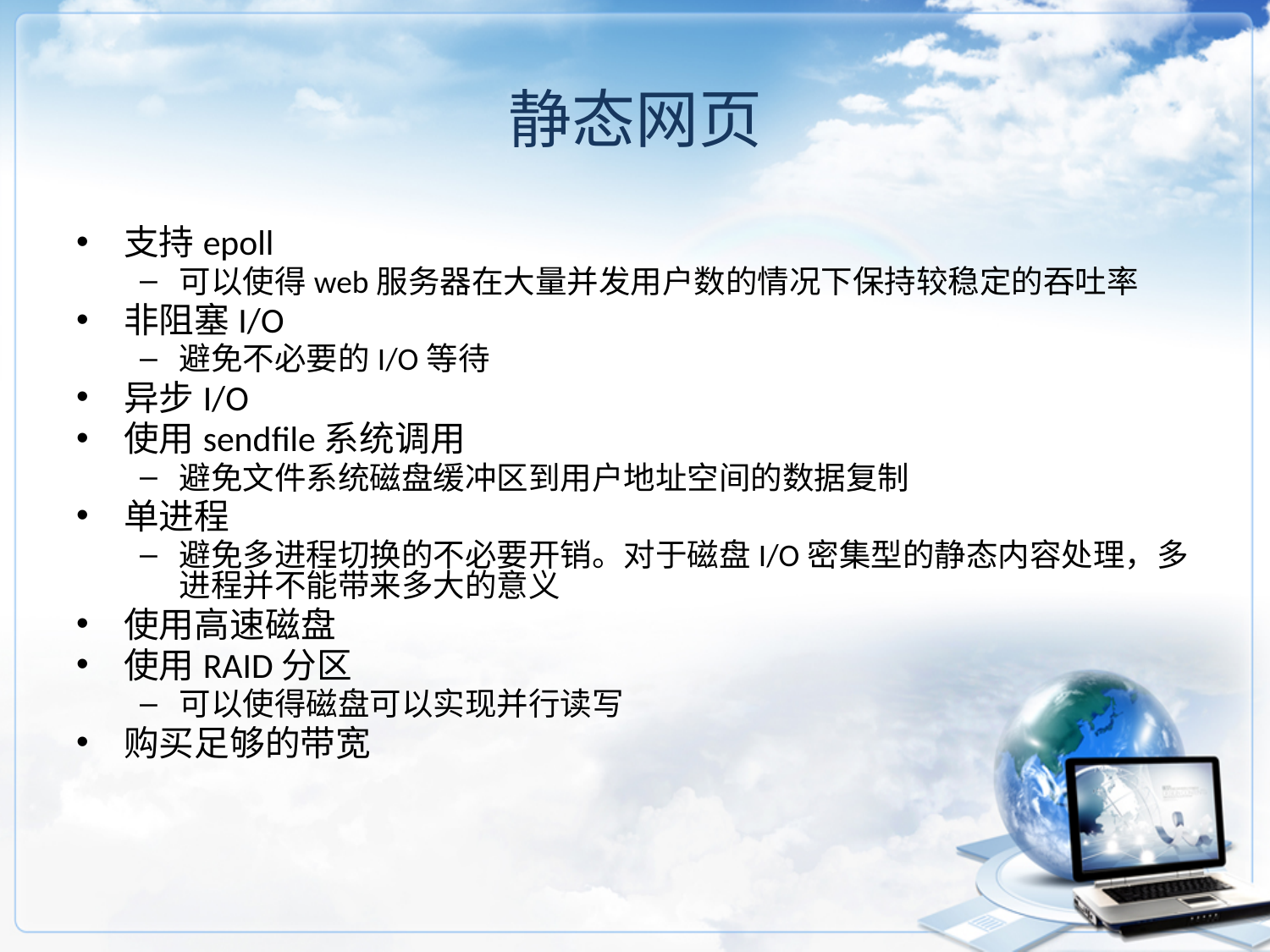

# 静态网页
支持epoll
可以使得web服务器在大量并发用户数的情况下保持较稳定的吞吐率
非阻塞I/O
避免不必要的I/O等待
异步I/O
使用sendfile系统调用
避免文件系统磁盘缓冲区到用户地址空间的数据复制
单进程
避免多进程切换的不必要开销。对于磁盘I/O密集型的静态内容处理，多进程并不能带来多大的意义
使用高速磁盘
使用RAID分区
可以使得磁盘可以实现并行读写
购买足够的带宽